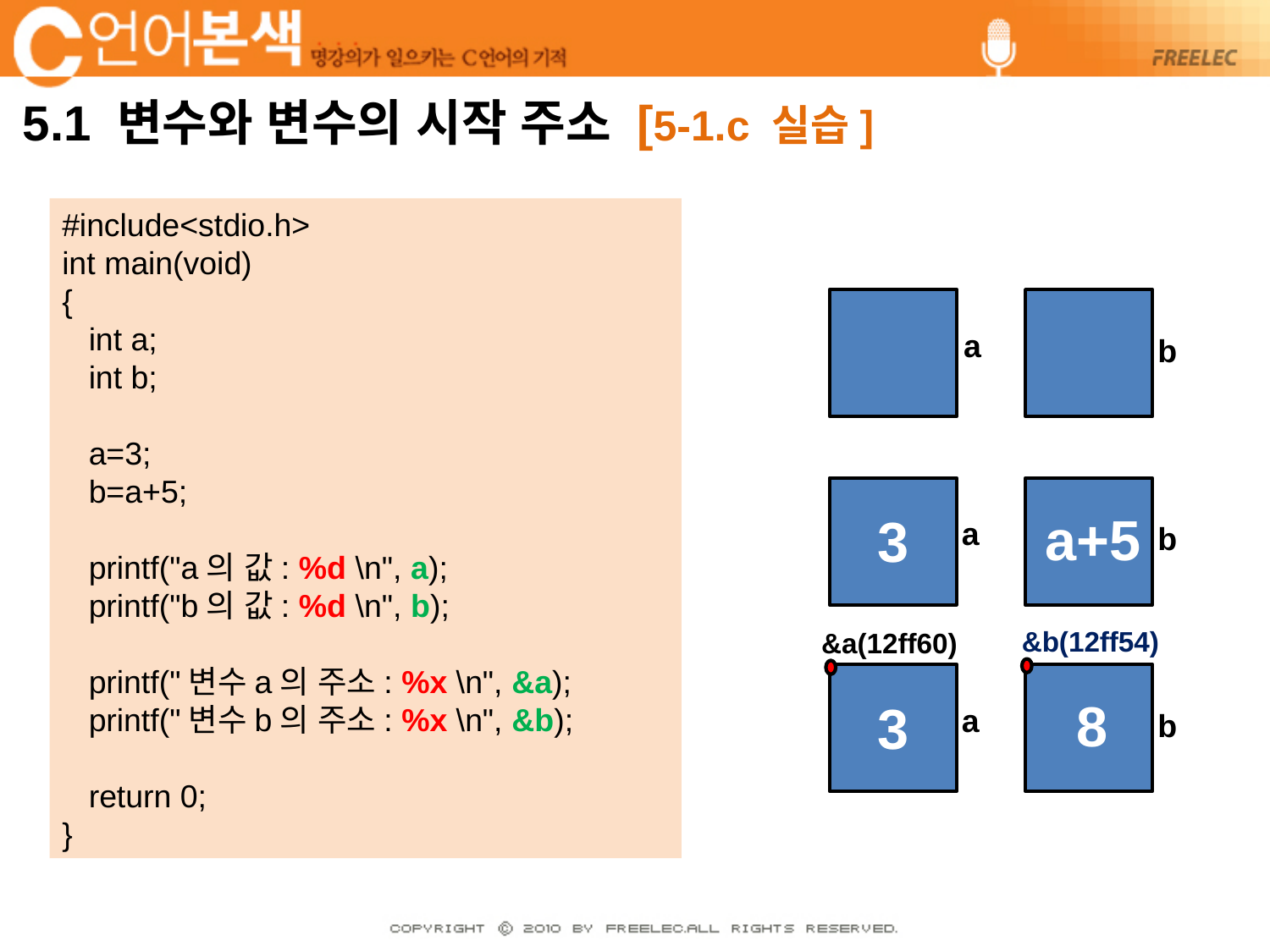

# 5.1 변수와 변수의 시작 주소 [5-1.c 실습]
#include<stdio.h>
int main(void)
{
   int a;
   int b;

   a=3;
   b=a+5;

   printf("a의 값: %d \n", a);
   printf("b의 값: %d \n", b);

   printf("변수a의 주소: %x \n", &a);
   printf("변수b의 주소: %x \n", &b);

   return 0;
}

a

b

a

b
a+5
3
&b(12ff54)
&a(12ff60)

a

b
8
3